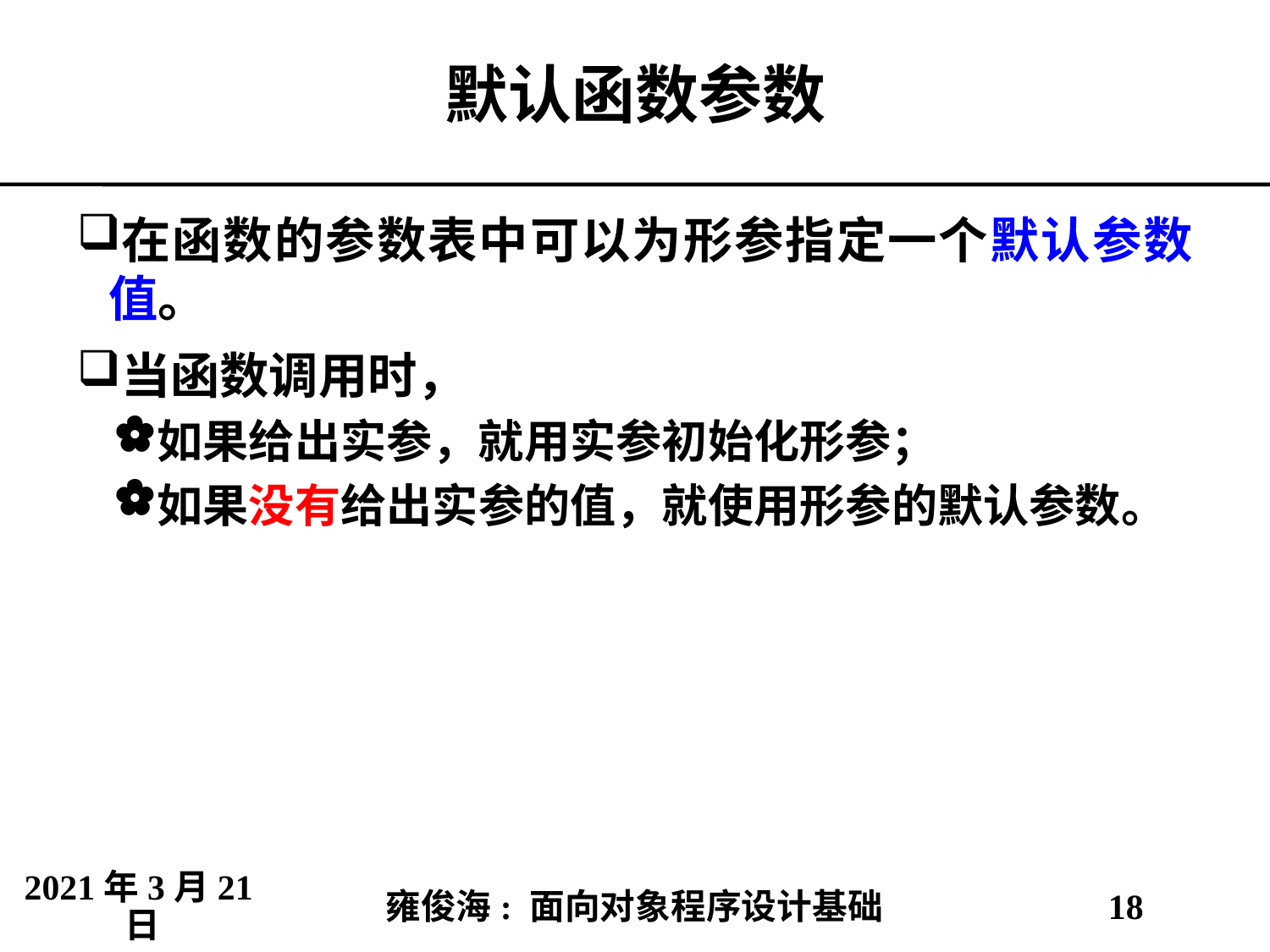

# 默认函数参数

在函数的参数表中可以为形参指定一个默认参数值。
当函数调用时，
如果给出实参，就用实参初始化形参；
如果没有给出实参的值，就使用形参的默认参数。
2021年3月21日
雍俊海: 面向对象程序设计基础
18